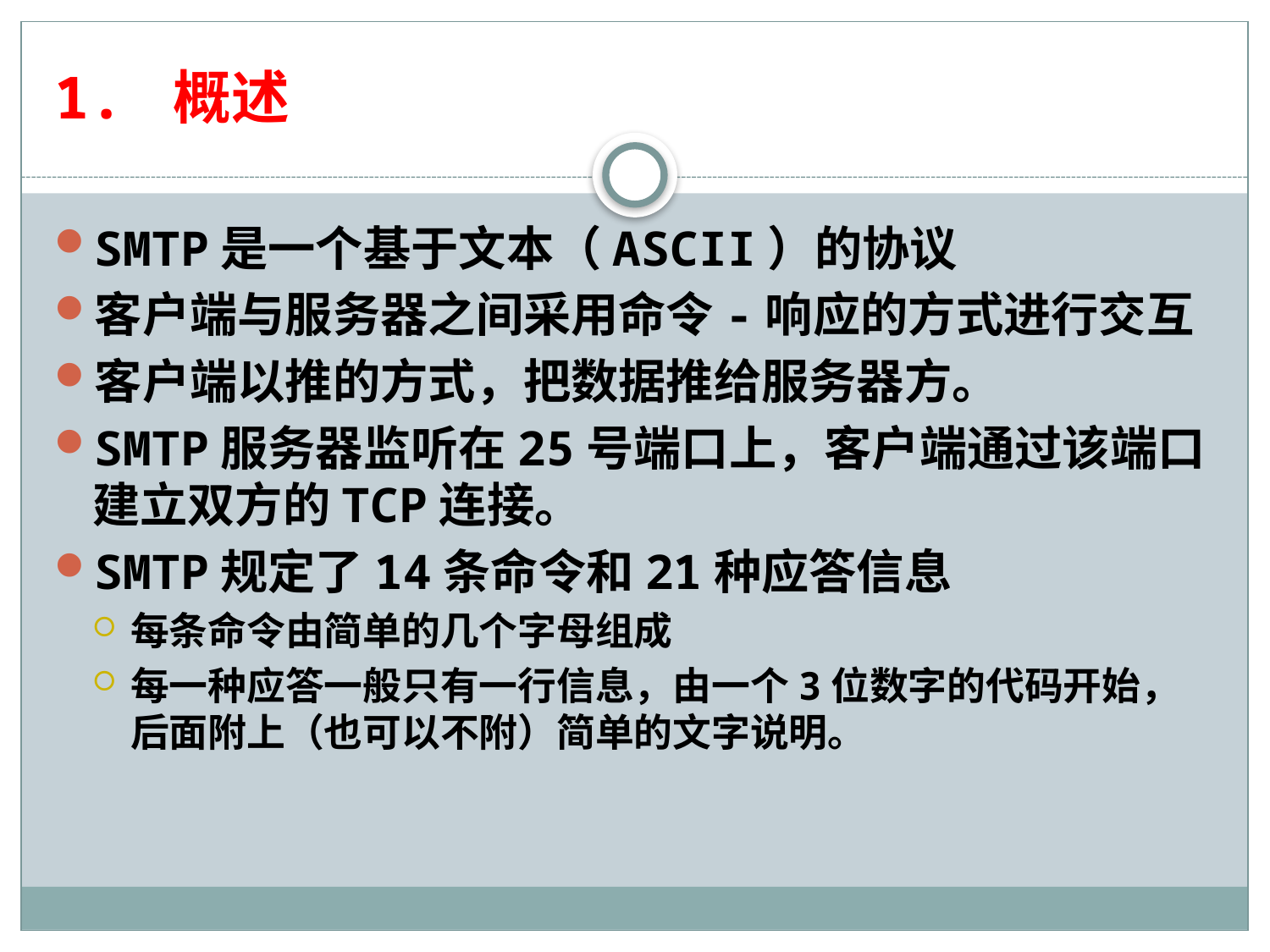

# 1. 概述
SMTP是一个基于文本（ASCII）的协议
客户端与服务器之间采用命令-响应的方式进行交互
客户端以推的方式，把数据推给服务器方。
SMTP服务器监听在25号端口上，客户端通过该端口建立双方的TCP连接。
SMTP规定了14条命令和21种应答信息
每条命令由简单的几个字母组成
每一种应答一般只有一行信息，由一个3位数字的代码开始，后面附上（也可以不附）简单的文字说明。